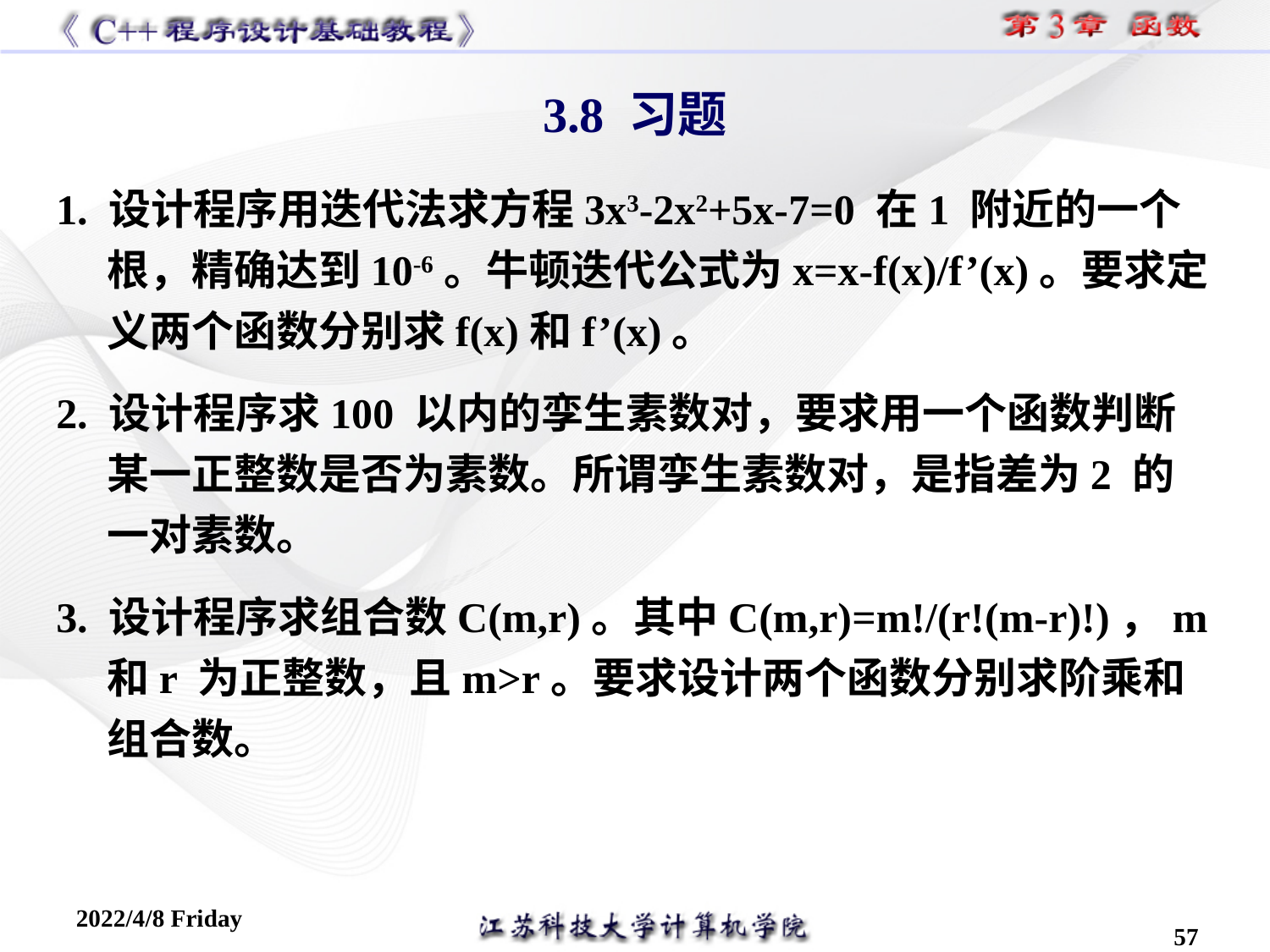

3.8 习题
1. 设计程序用迭代法求方程3x3-2x2+5x-7=0 在1 附近的一个根，精确达到10-6。牛顿迭代公式为x=x-f(x)/f’(x)。要求定义两个函数分别求f(x)和f’(x)。
2. 设计程序求100 以内的孪生素数对，要求用一个函数判断某一正整数是否为素数。所谓孪生素数对，是指差为2 的一对素数。
3. 设计程序求组合数C(m,r)。其中C(m,r)=m!/(r!(m-r)!)，m 和r 为正整数，且m>r。要求设计两个函数分别求阶乘和组合数。